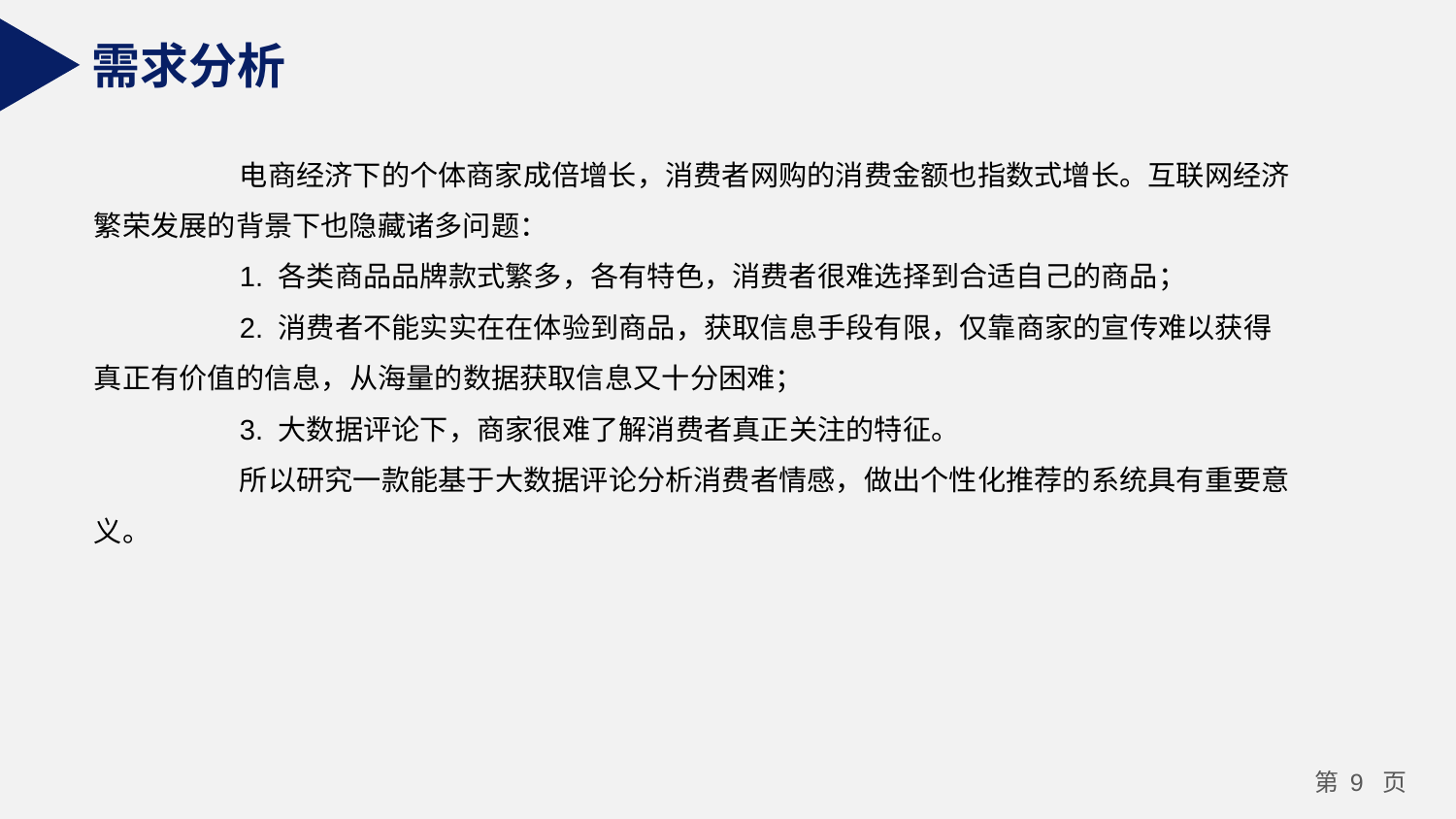

需求分析
	电商经济下的个体商家成倍增长，消费者网购的消费金额也指数式增长。互联网经济繁荣发展的背景下也隐藏诸多问题：
	1. 各类商品品牌款式繁多，各有特色，消费者很难选择到合适自己的商品；
	2. 消费者不能实实在在体验到商品，获取信息手段有限，仅靠商家的宣传难以获得真正有价值的信息，从海量的数据获取信息又十分困难；
	3. 大数据评论下，商家很难了解消费者真正关注的特征。
	所以研究一款能基于大数据评论分析消费者情感，做出个性化推荐的系统具有重要意义。